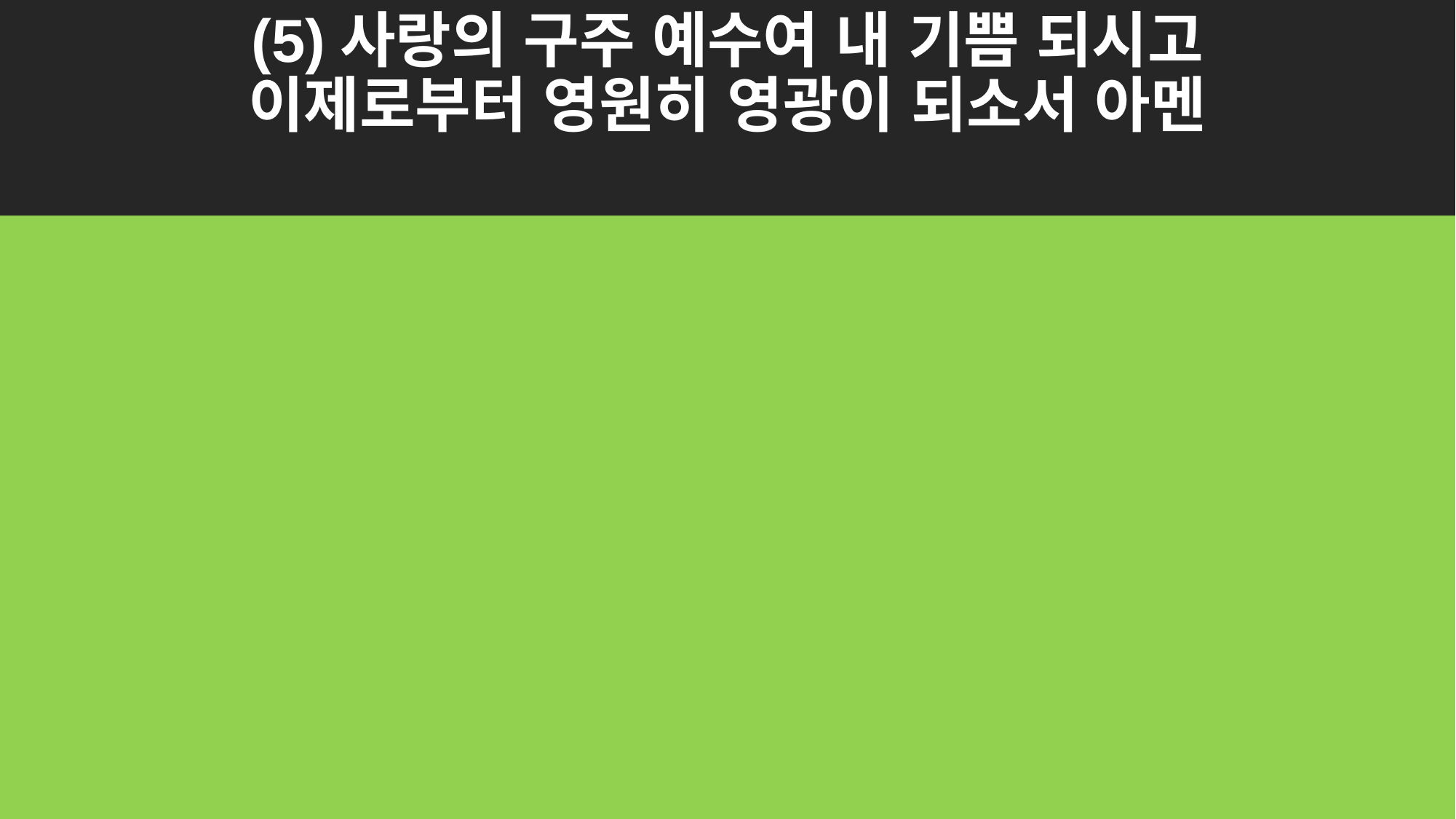

# (5)사랑의 구주 예수여 내 기쁨 되시고
이제로부터 영원히 영광이 되소서 아멘